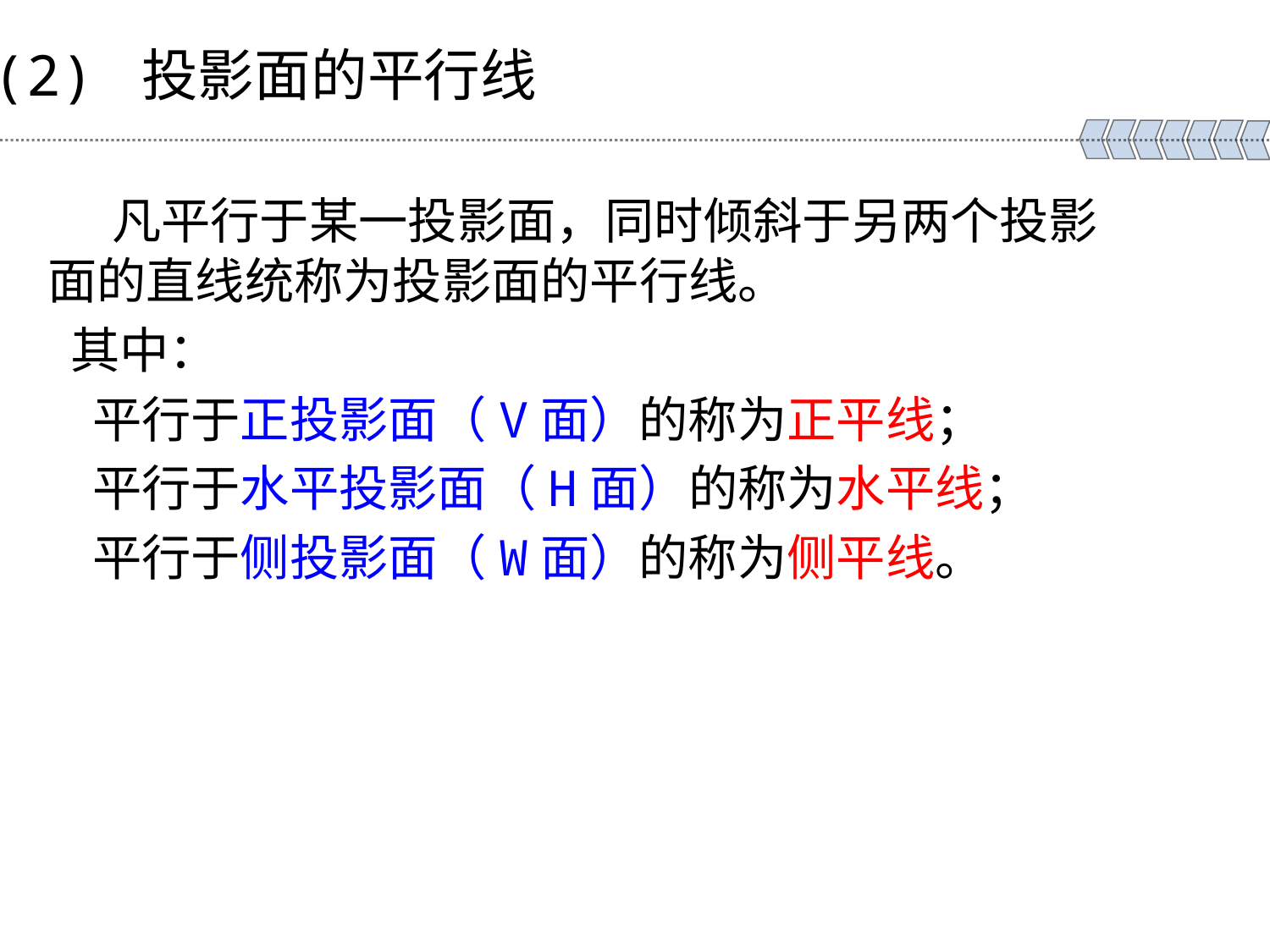

# (2) 投影面的平行线
    凡平行于某一投影面，同时倾斜于另两个投影面的直线统称为投影面的平行线。
 其中：
   平行于正投影面（V面）的称为正平线；
   平行于水平投影面（H面）的称为水平线；
   平行于侧投影面（W面）的称为侧平线。